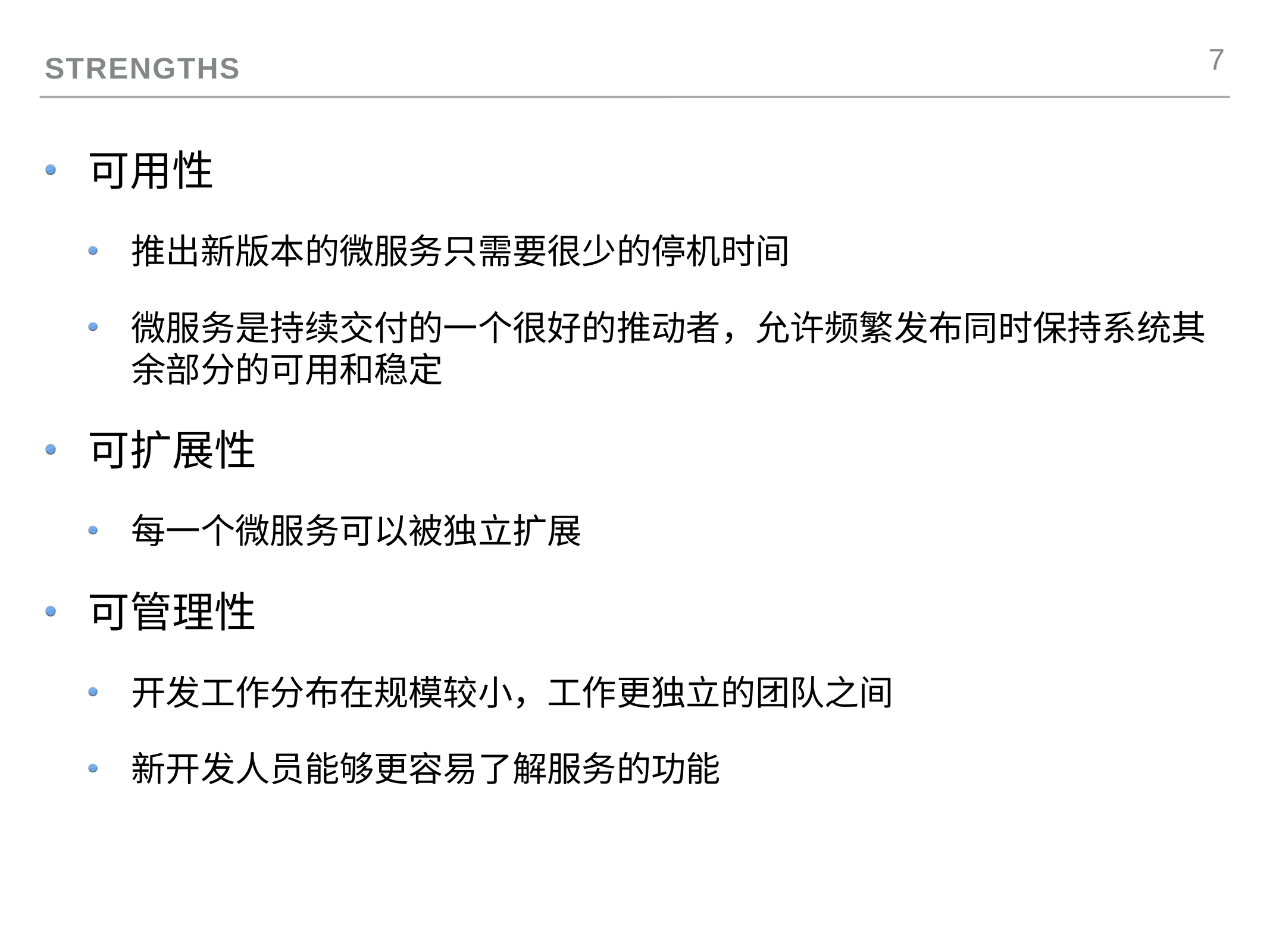

7
STRENGTHS
可用性
推出新版本的微服务只需要很少的停机时间
微服务是持续交付的一个很好的推动者，允许频繁发布同时保持系统其余部分的可用和稳定
可扩展性
每一个微服务可以被独立扩展
可管理性
开发工作分布在规模较小，工作更独立的团队之间
新开发人员能够更容易了解服务的功能